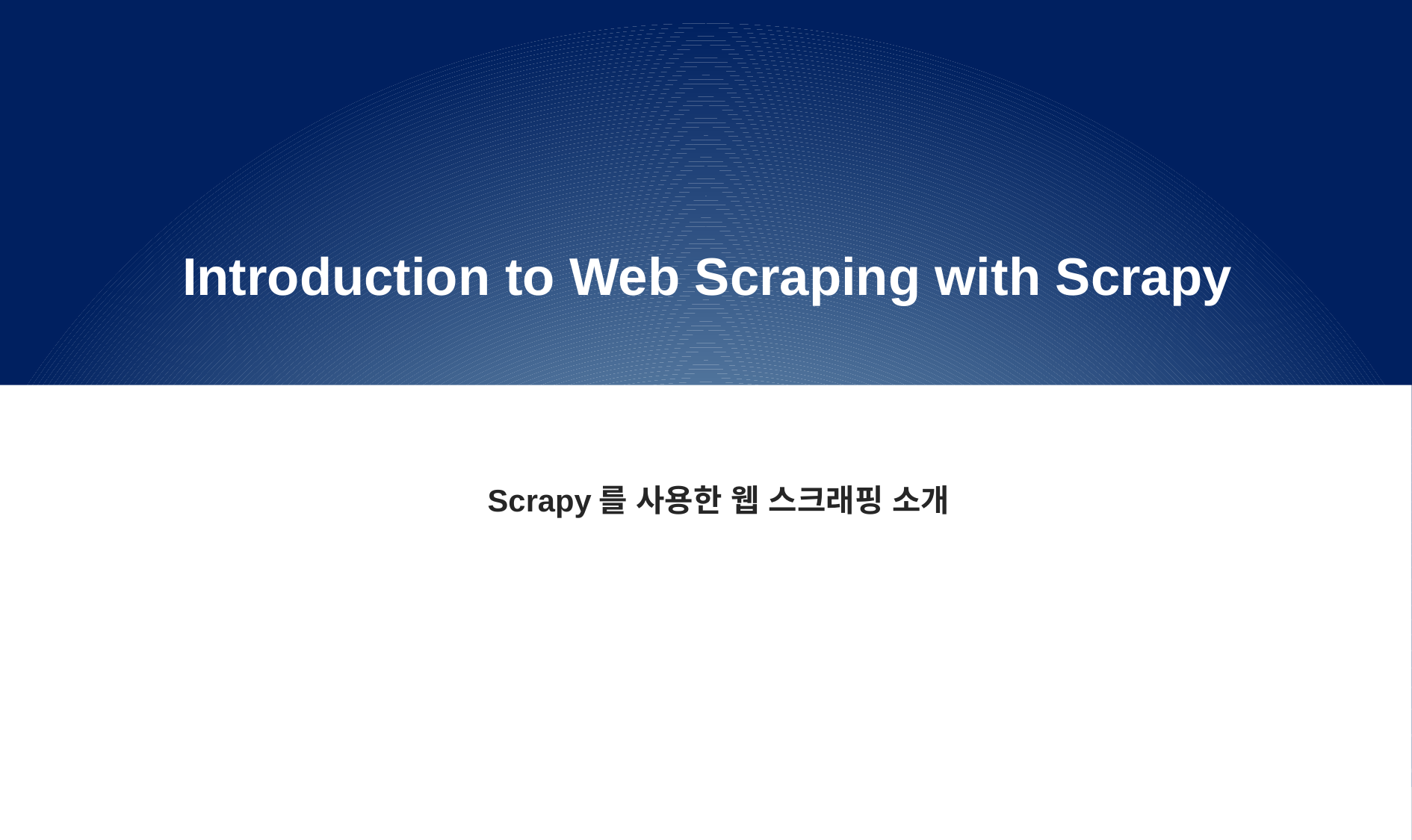

# Introduction to Web Scraping with Scrapy
Scrapy를 사용한 웹 스크래핑 소개